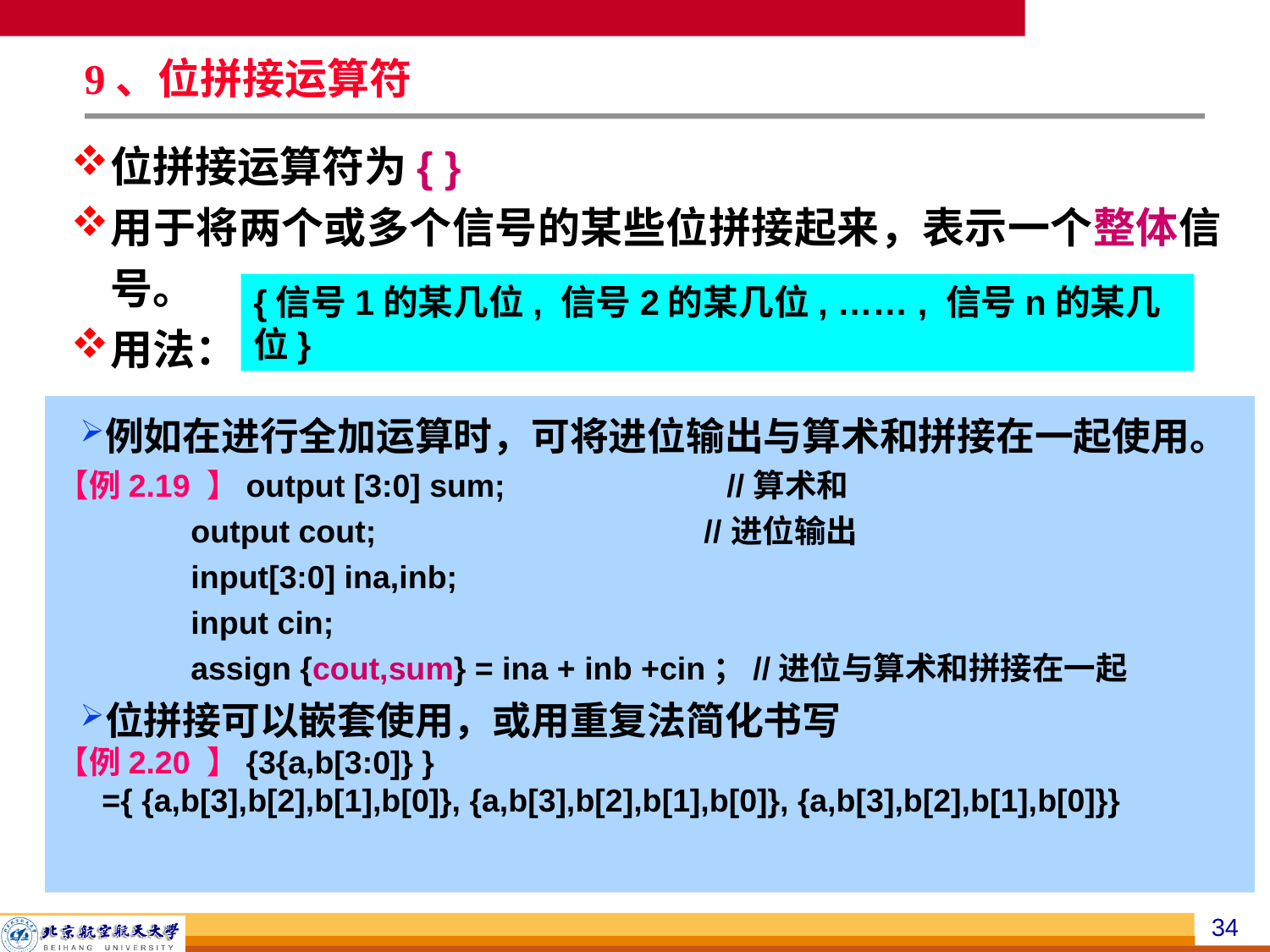

# 9、位拼接运算符
位拼接运算符为{ }
用于将两个或多个信号的某些位拼接起来，表示一个整体信号。
用法：
{信号1的某几位, 信号2的某几位, …… , 信号n的某几位}
例如在进行全加运算时，可将进位输出与算术和拼接在一起使用。
【例2.19 】output [3:0] sum;                         //算术和
               output cout;                                     //进位输出
               input[3:0] ina,inb;
               input cin;
               assign {cout,sum} = ina + inb +cin；//进位与算术和拼接在一起
位拼接可以嵌套使用，或用重复法简化书写
【例2.20 】{3{a,b[3:0]} }
     ={ {a,b[3],b[2],b[1],b[0]}, {a,b[3],b[2],b[1],b[0]}, {a,b[3],b[2],b[1],b[0]}}